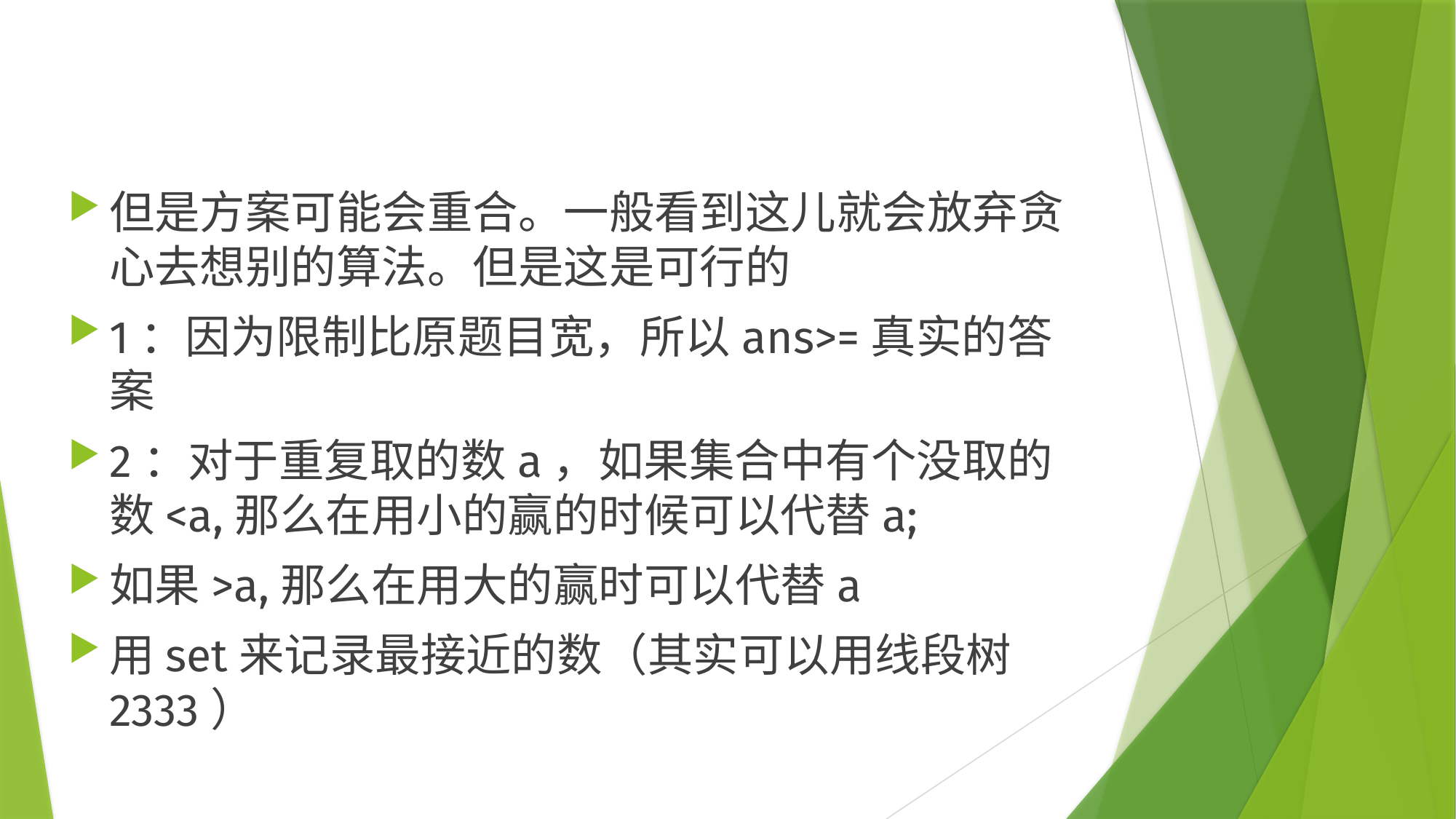

但是方案可能会重合。一般看到这儿就会放弃贪心去想别的算法。但是这是可行的
1：因为限制比原题目宽，所以ans>=真实的答案
2：对于重复取的数a，如果集合中有个没取的数<a,那么在用小的赢的时候可以代替a;
如果>a,那么在用大的赢时可以代替a
用set来记录最接近的数（其实可以用线段树2333）